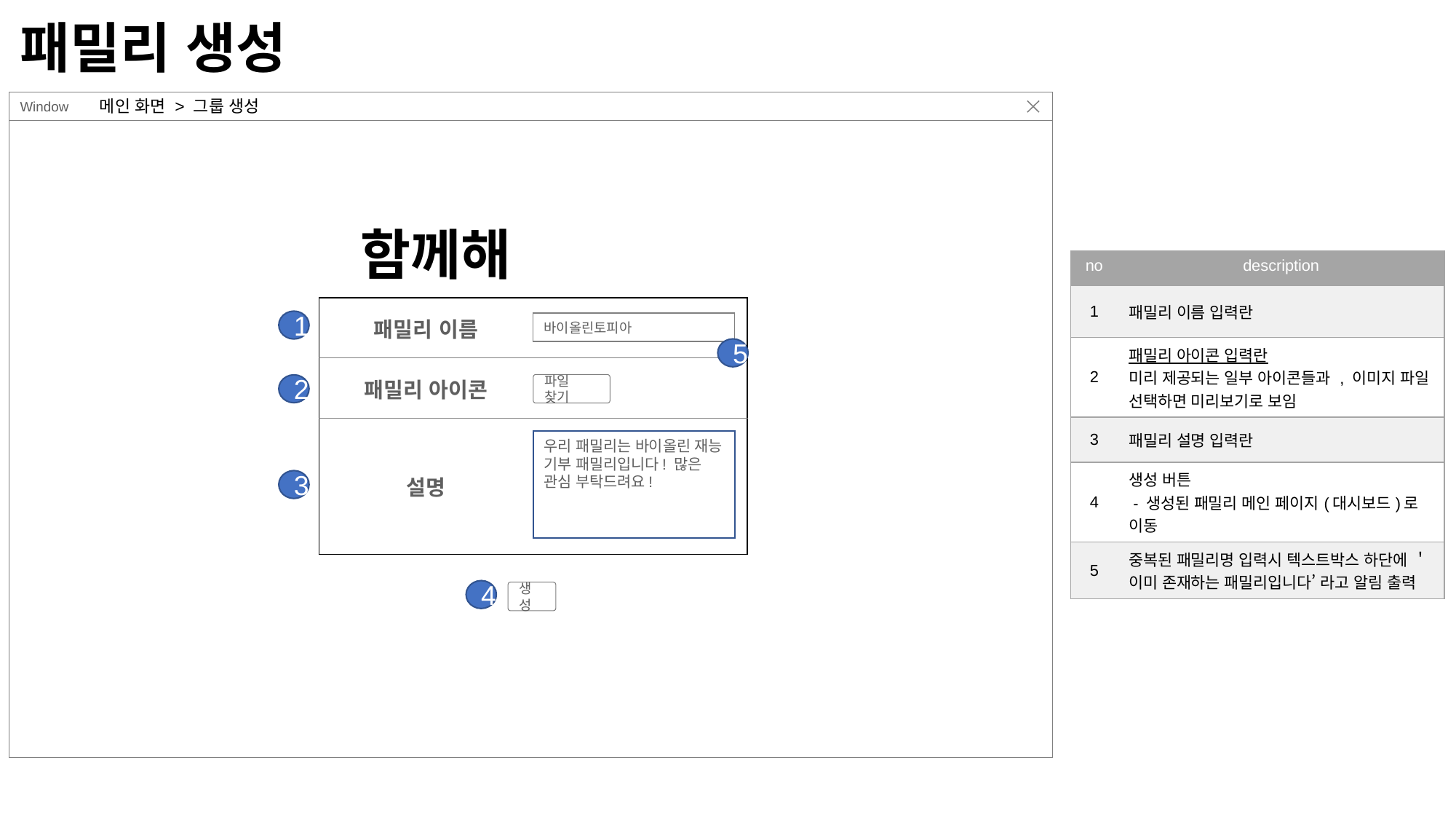

# 패밀리 생성
메인 화면 > 그룹 생성
Window

함께해Young!
| no | description |
| --- | --- |
| 1 | 패밀리 이름 입력란 |
| 2 | 패밀리 아이콘 입력란 미리 제공되는 일부 아이콘들과 , 이미지 파일 선택하면 미리보기로 보임 |
| 3 | 패밀리 설명 입력란 |
| 4 | 생성 버튼 - 생성된 패밀리 메인 페이지(대시보드)로 이동 |
| 5 | 중복된 패밀리명 입력시 텍스트박스 하단에 ＇이미 존재하는 패밀리입니다’ 라고 알림 출력 |
| 패밀리 이름 |  |
| --- | --- |
| 패밀리 아이콘 |  |
| 설명 |  |
1
바이올린토피아
5
파일 찾기
2
우리 패밀리는 바이올린 재능 기부 패밀리입니다! 많은 관심 부탁드려요!
3
4
생성